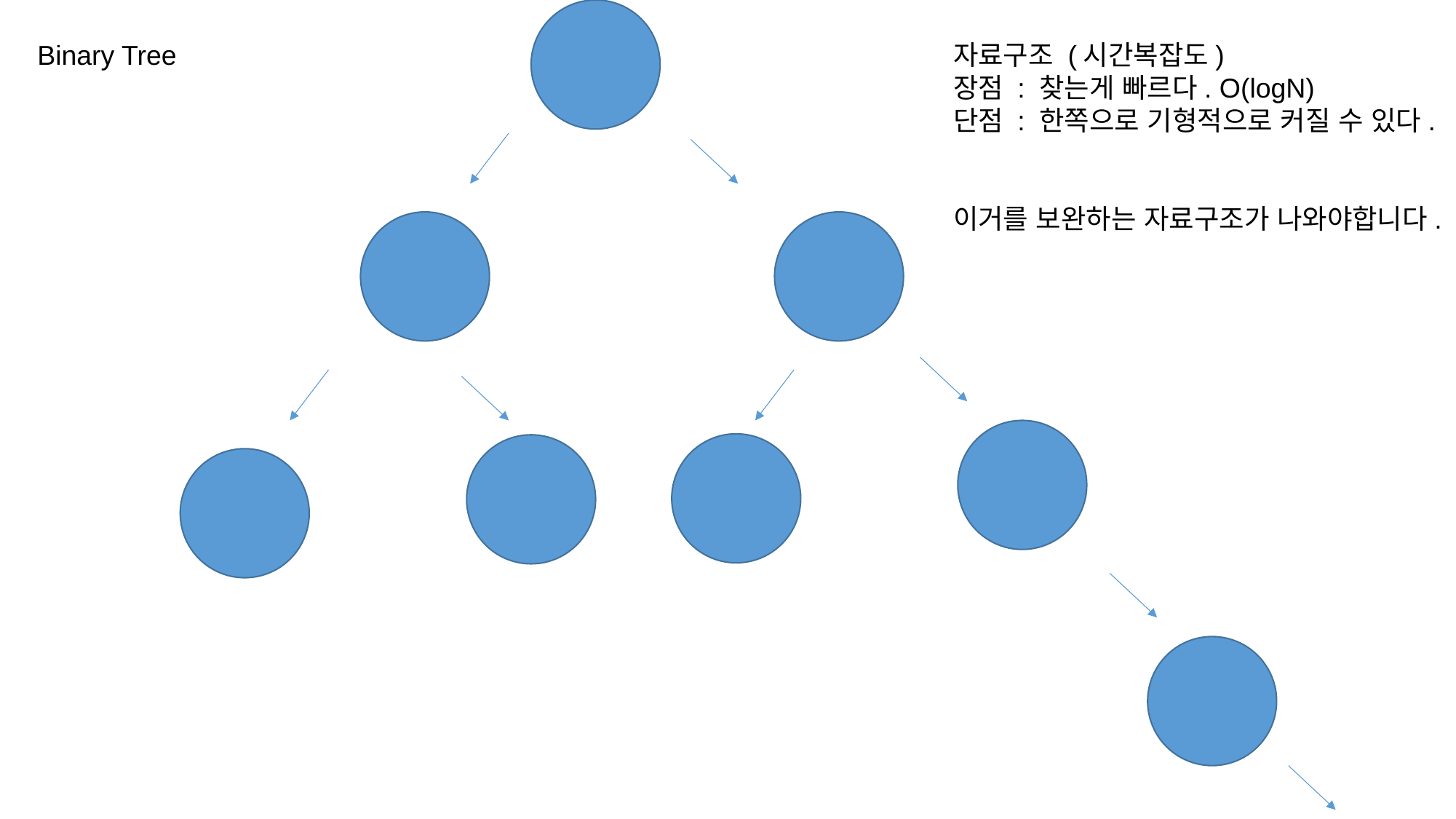

Binary Tree
자료구조 (시간복잡도)
장점 : 찾는게 빠르다. O(logN)
단점 : 한쪽으로 기형적으로 커질 수 있다.

이거를 보완하는 자료구조가 나와야합니다.